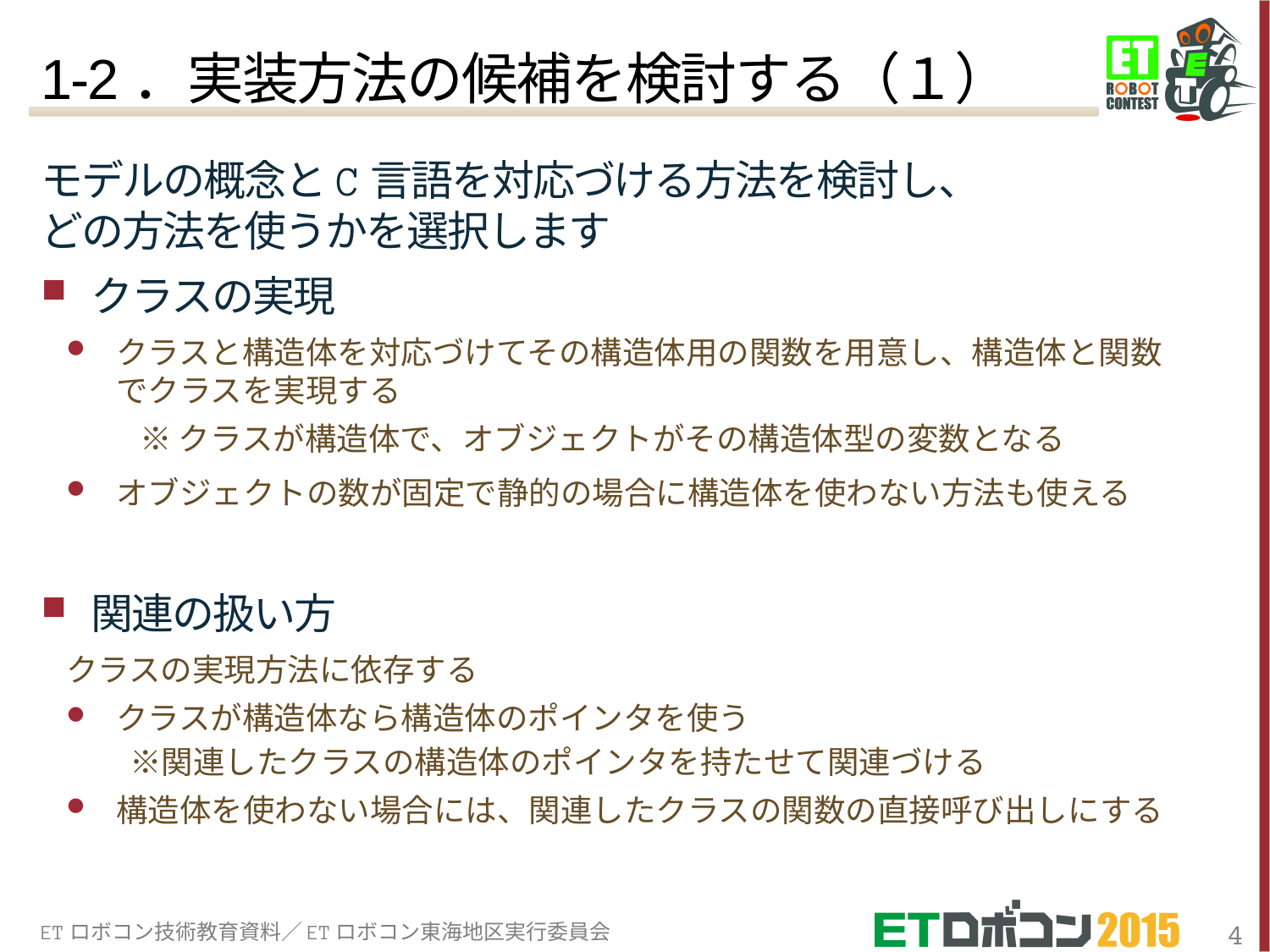

# 1-2．実装方法の候補を検討する（１）
モデルの概念とC言語を対応づける方法を検討し、
どの方法を使うかを選択します
クラスの実現
クラスと構造体を対応づけてその構造体用の関数を用意し、構造体と関数でクラスを実現する
　　※ クラスが構造体で、オブジェクトがその構造体型の変数となる
オブジェクトの数が固定で静的の場合に構造体を使わない方法も使える

関連の扱い方
クラスの実現方法に依存する
クラスが構造体なら構造体のポインタを使う
　　※関連したクラスの構造体のポインタを持たせて関連づける
構造体を使わない場合には、関連したクラスの関数の直接呼び出しにする
ETロボコン技術教育資料／ETロボコン東海地区実行委員会
4